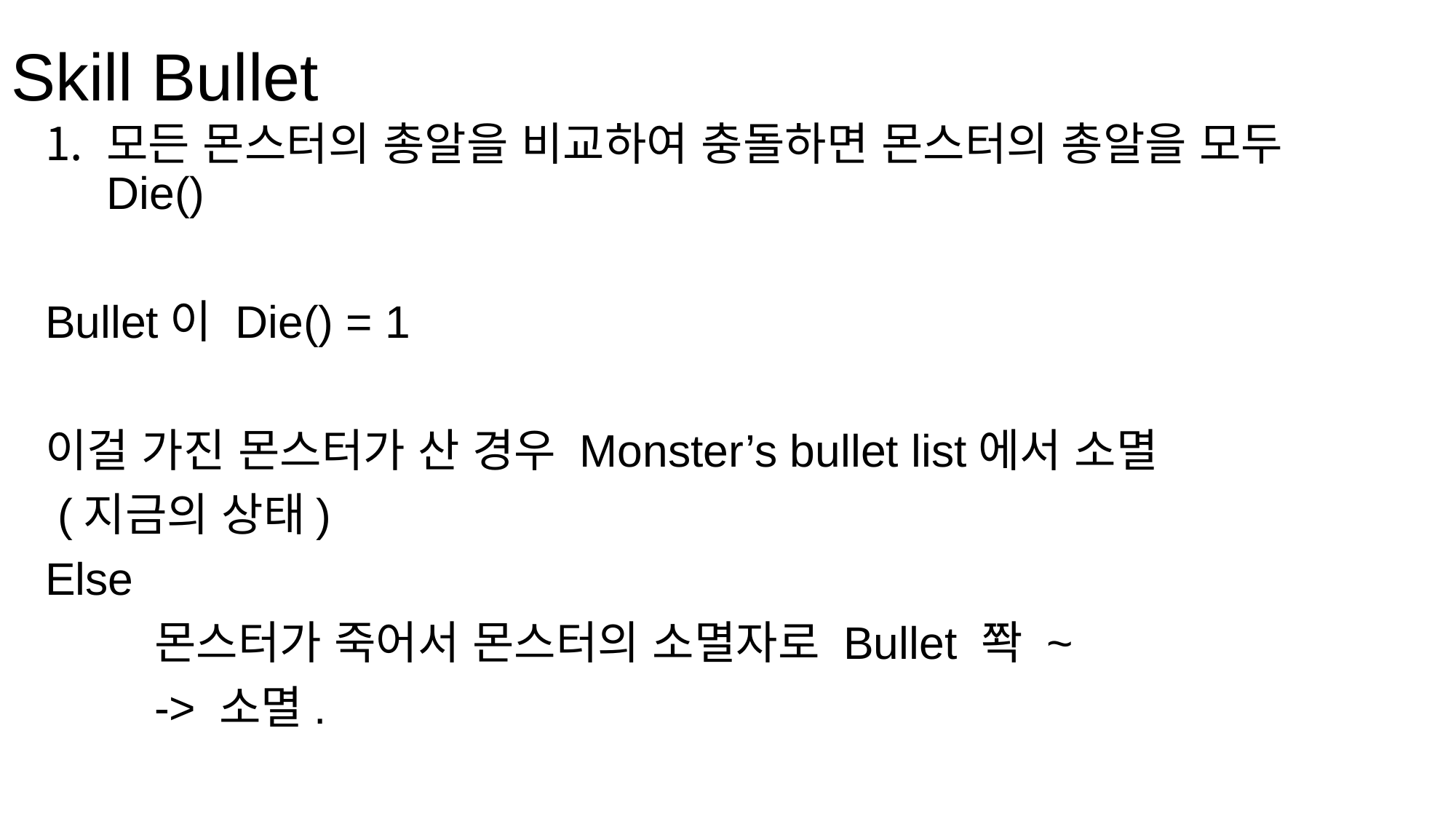

# Skill Bullet
모든 몬스터의 총알을 비교하여 충돌하면 몬스터의 총알을 모두 Die()

Bullet이 Die() = 1

이걸 가진 몬스터가 산 경우 Monster’s bullet list에서 소멸
 (지금의 상태)
Else
	몬스터가 죽어서 몬스터의 소멸자로 Bullet 쫙 ~
	-> 소멸.